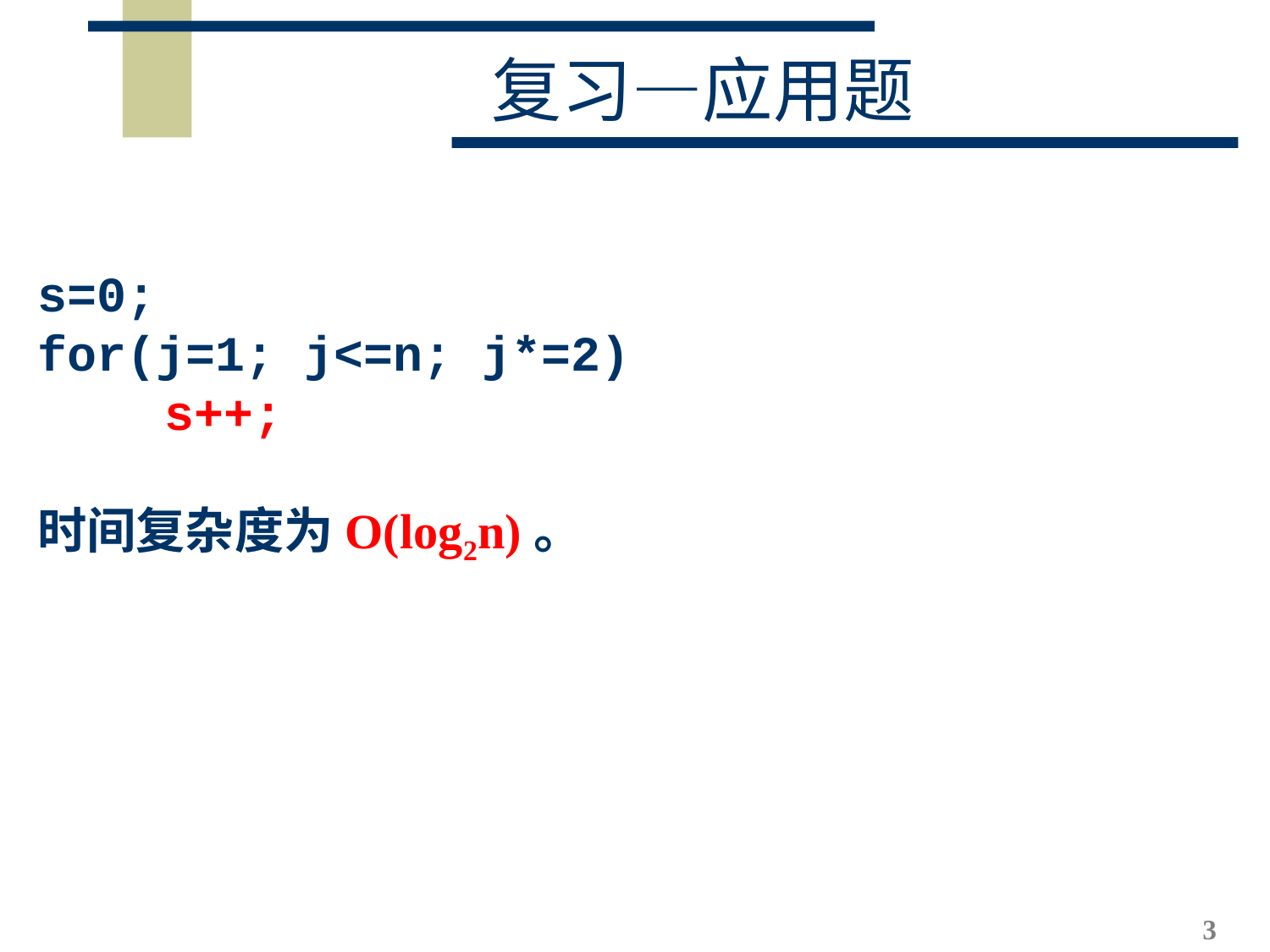

复习—应用题
s=0;
for(j=1; j<=n; j*=2)
	s++;

时间复杂度为O(log2n)。